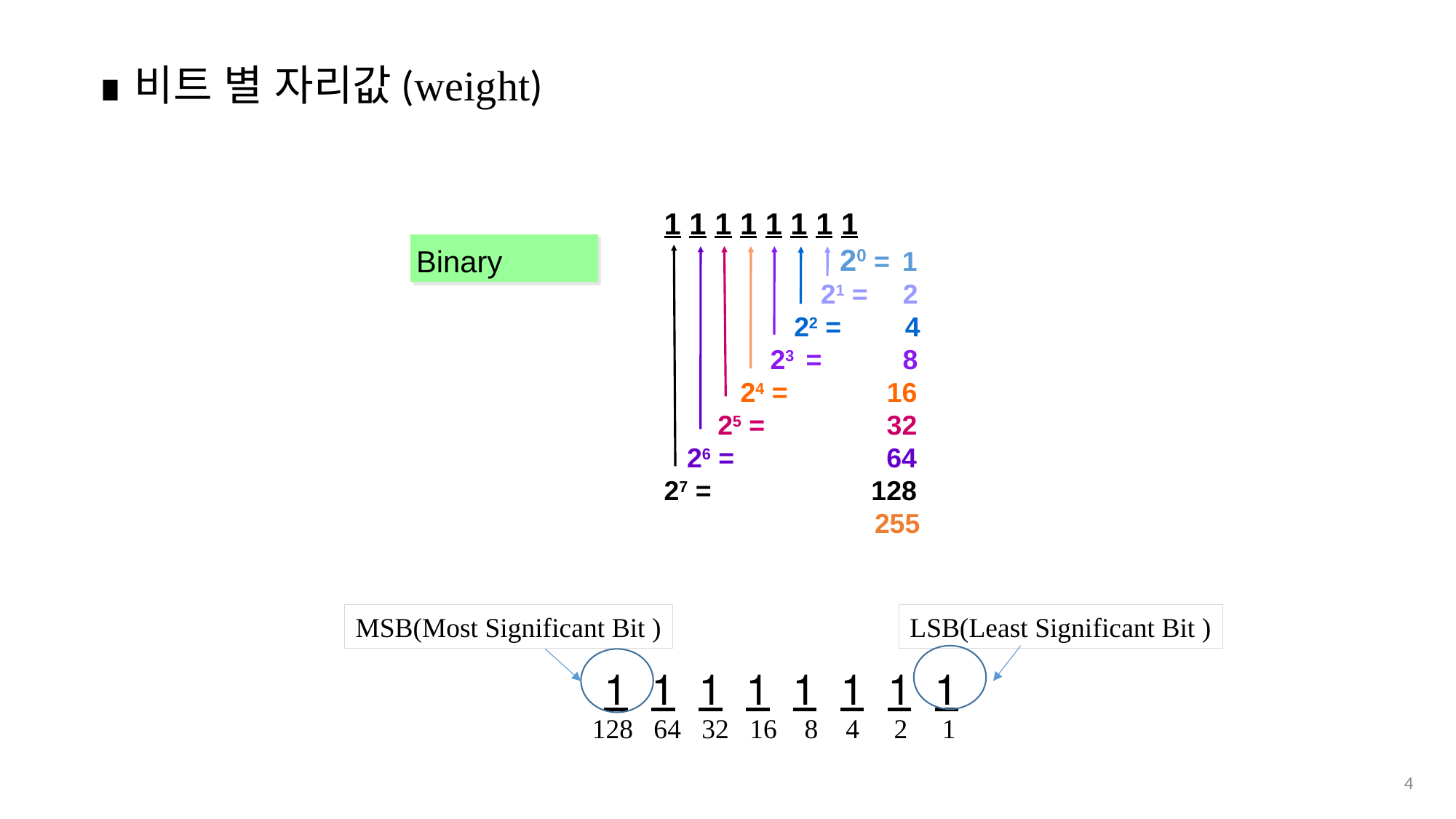

∎비트 별 자리값(weight)

1 1 1 1 1 1 1 1
                     20 =  1
                     21 =     2
                 22 =         4
               23  =           8
          24 =             16
       25 =                32
   26 =                    64
27 =                     128
                            255
Binary

MSB(Most Significant Bit )
LSB(Least Significant Bit )
 1  1  1  1  1  1  1  1
 128   64   32   16    8    4     2     1

4